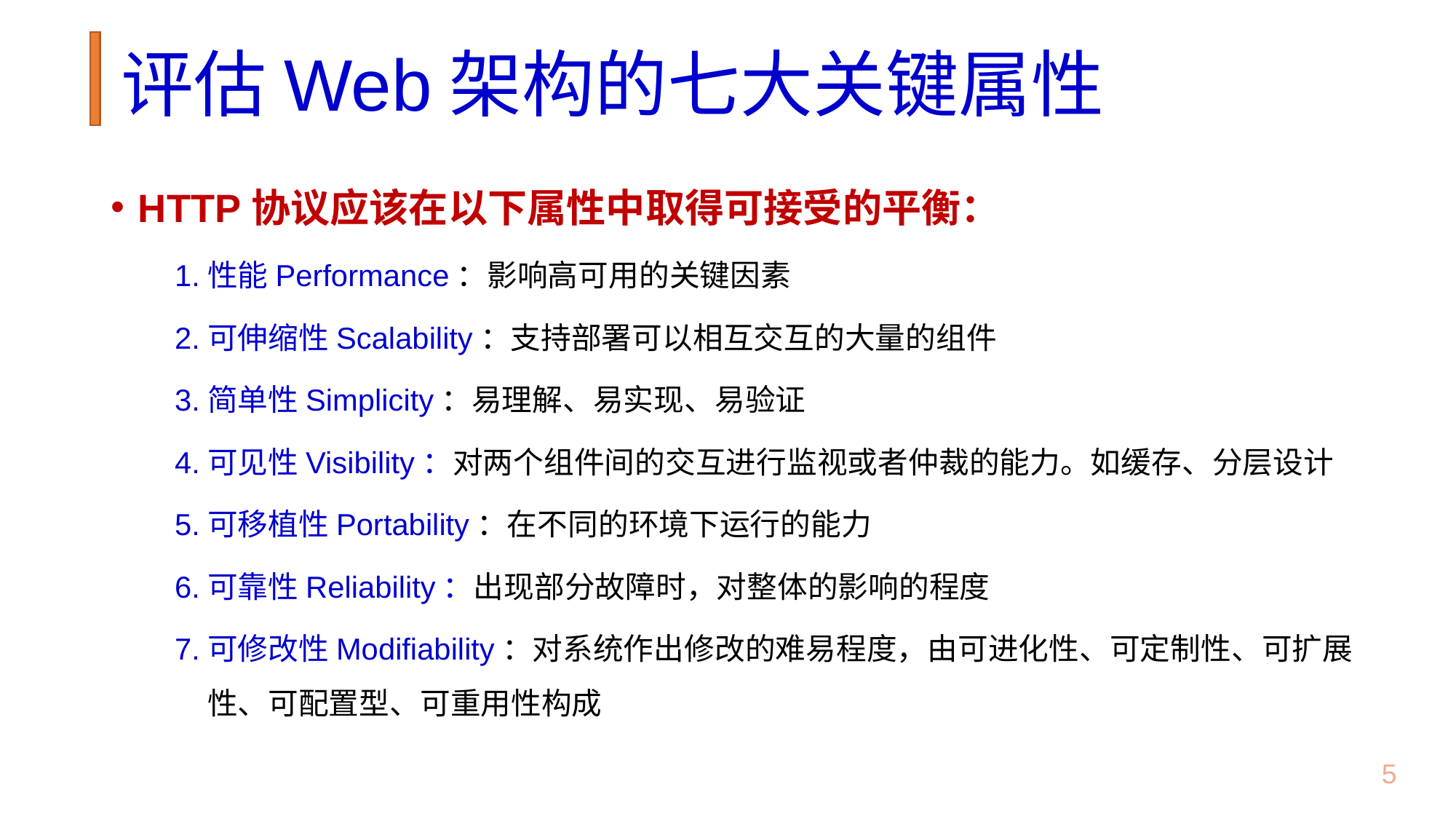

# 评估Web架构的七大关键属性
HTTP协议应该在以下属性中取得可接受的平衡：
性能Performance：影响高可用的关键因素
可伸缩性Scalability：支持部署可以相互交互的大量的组件
简单性Simplicity：易理解、易实现、易验证
可见性Visibility：对两个组件间的交互进行监视或者仲裁的能力。如缓存、分层设计
可移植性Portability：在不同的环境下运行的能力
可靠性Reliability：出现部分故障时，对整体的影响的程度
可修改性Modifiability：对系统作出修改的难易程度，由可进化性、可定制性、可扩展性、可配置型、可重用性构成
5